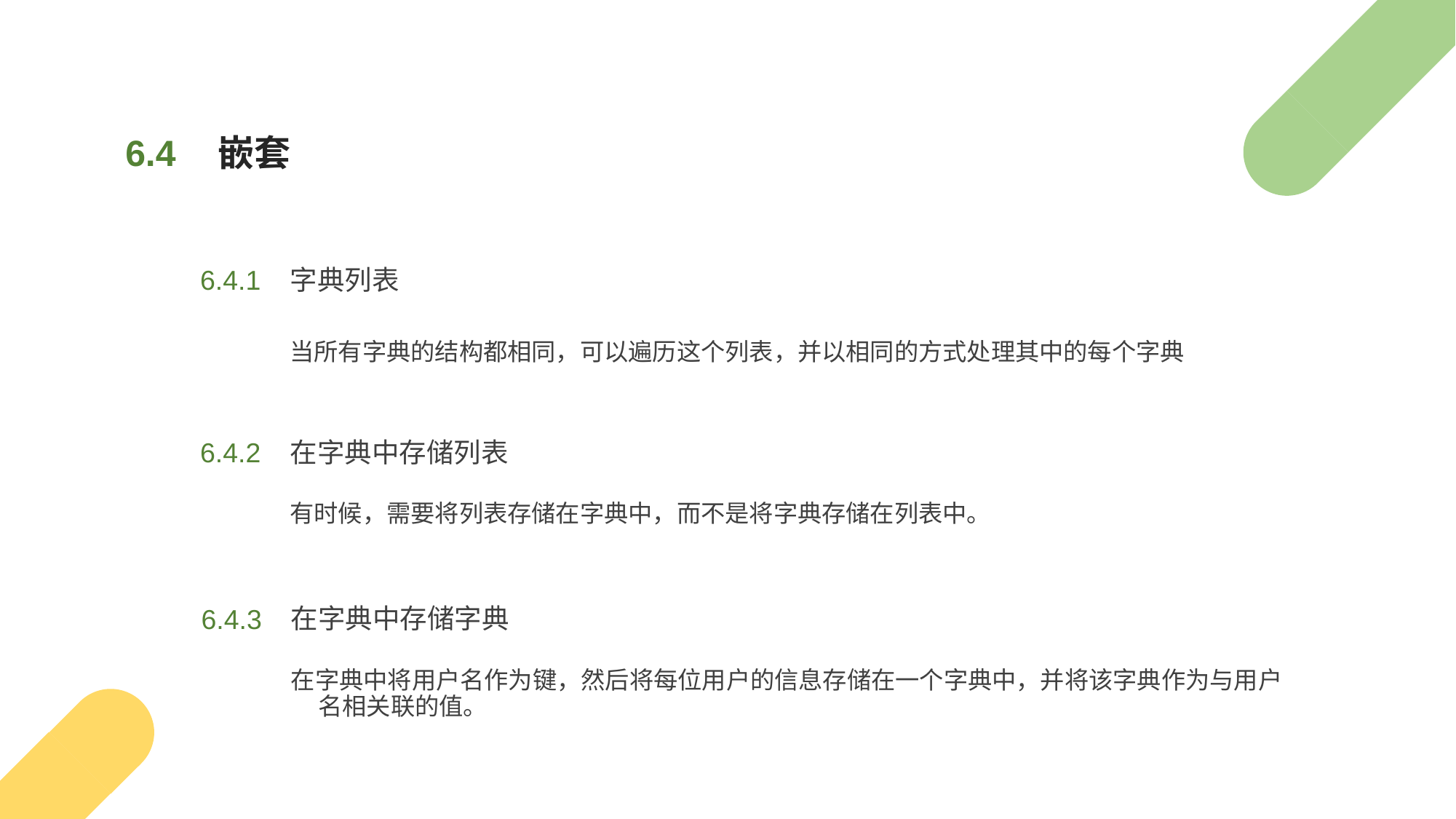

嵌套
6.4
6.4.1
字典列表
当所有字典的结构都相同，可以遍历这个列表，并以相同的方式处理其中的每个字典
在字典中存储列表
6.4.2
有时候，需要将列表存储在字典中，而不是将字典存储在列表中。
在字典中存储字典
6.4.3
在字典中将用户名作为键，然后将每位用户的信息存储在一个字典中，并将该字典作为与用户名相关联的值。